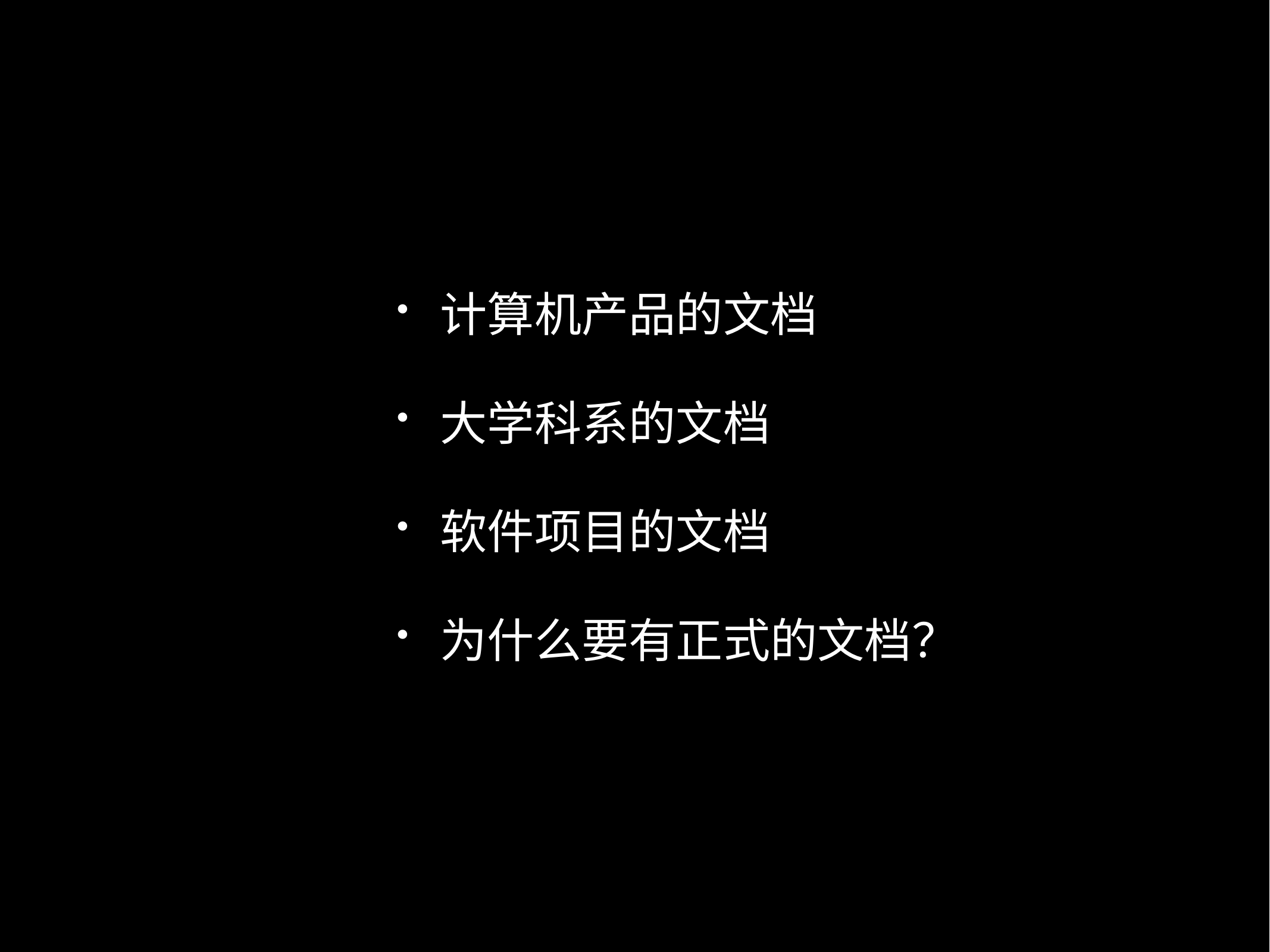

计算机产品的文档
大学科系的文档
软件项目的文档
为什么要有正式的文档？